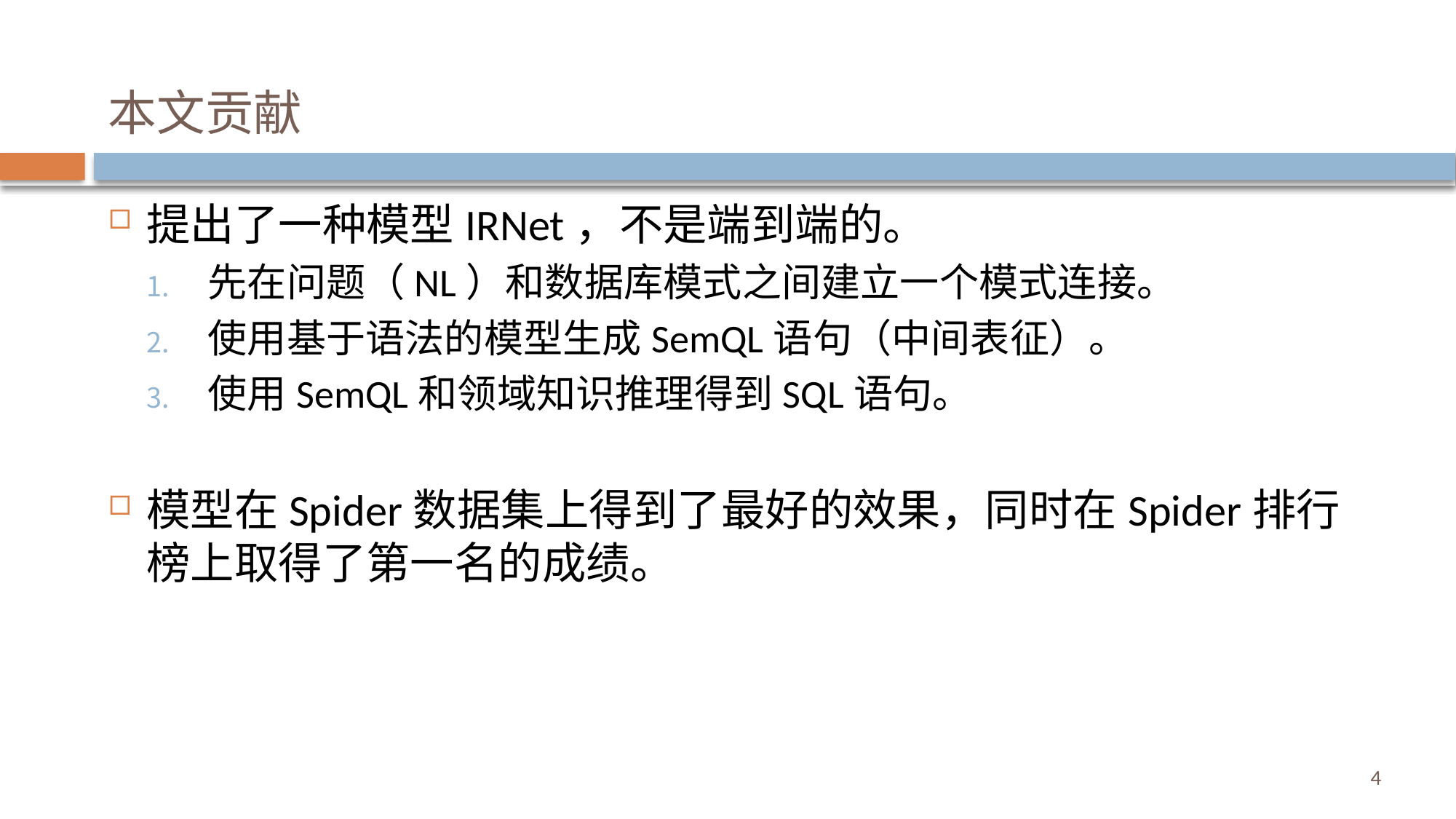

# 本文贡献
提出了一种模型IRNet，不是端到端的。
先在问题（NL）和数据库模式之间建立一个模式连接。
使用基于语法的模型生成SemQL语句（中间表征）。
使用SemQL和领域知识推理得到SQL语句。

模型在Spider数据集上得到了最好的效果，同时在Spider排行榜上取得了第一名的成绩。
4